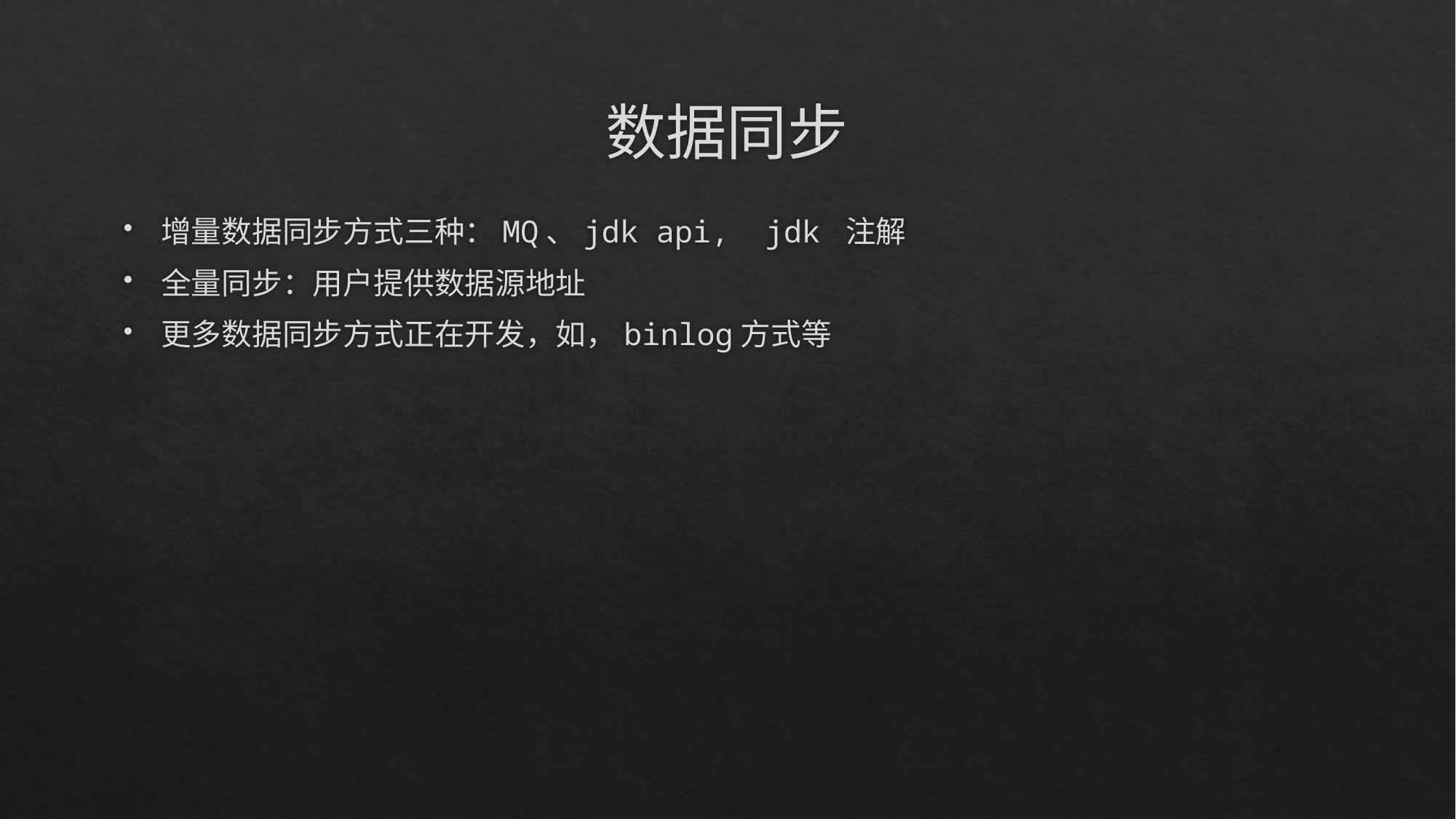

# 数据同步
增量数据同步方式三种：MQ、jdk api,  jdk 注解
全量同步：用户提供数据源地址
更多数据同步方式正在开发，如，binlog方式等